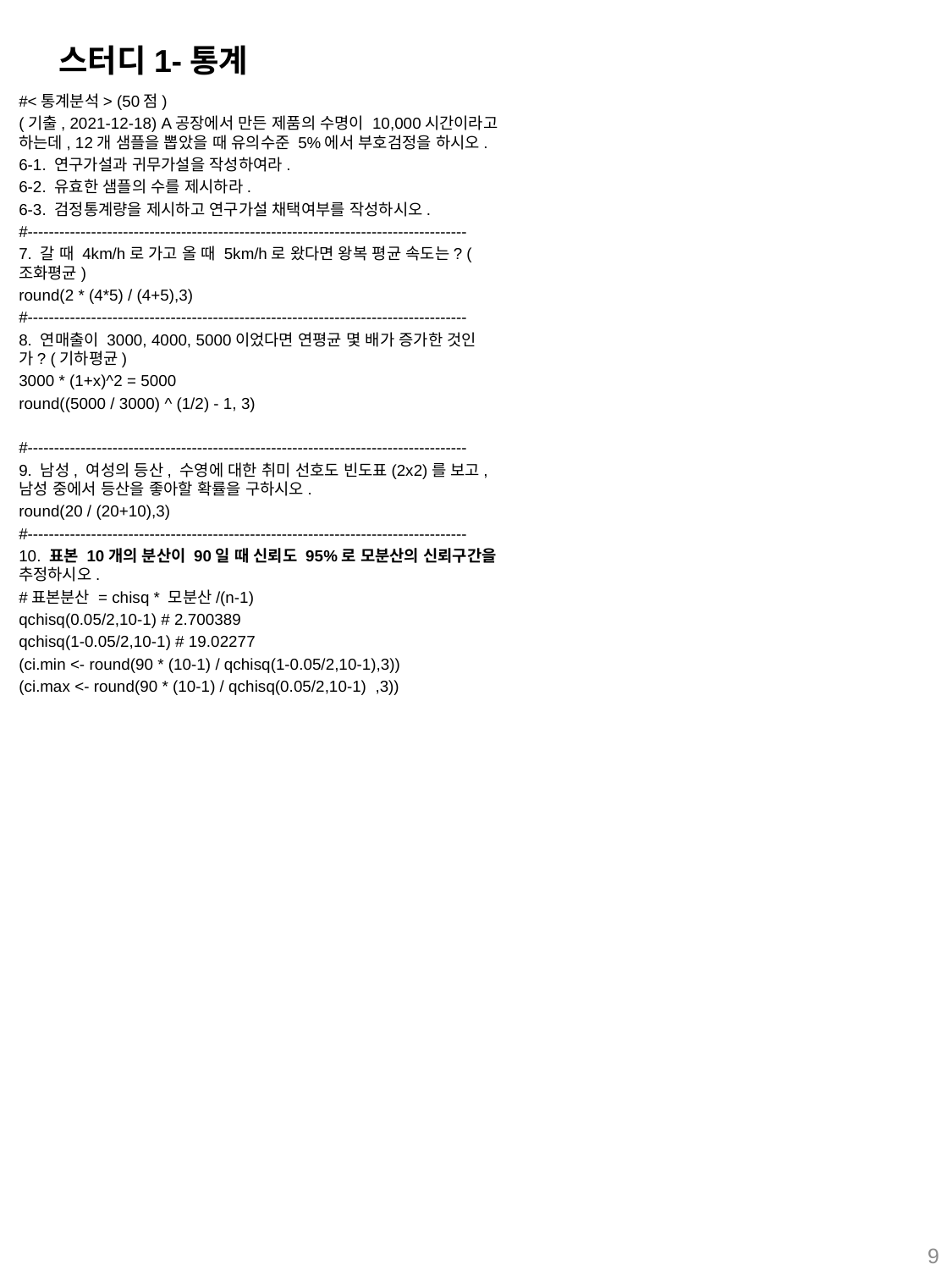

# 스터디1-통계
#<통계분석> (50점)
(기출, 2021-12-18) A공장에서 만든 제품의 수명이 10,000시간이라고 하는데, 12개 샘플을 뽑았을 때 유의수준 5%에서 부호검정을 하시오.
6-1. 연구가설과 귀무가설을 작성하여라.
6-2. 유효한 샘플의 수를 제시하라.
6-3. 검정통계량을 제시하고 연구가설 채택여부를 작성하시오.
#-----------------------------------------------------------------------------------
7. 갈 때 4km/h로 가고 올 때 5km/h로 왔다면 왕복 평균 속도는? (조화평균)
round(2 * (4*5) / (4+5),3)
#-----------------------------------------------------------------------------------
8. 연매출이 3000, 4000, 5000이었다면 연평균 몇 배가 증가한 것인가? (기하평균)
3000 * (1+x)^2 = 5000
round((5000 / 3000) ^ (1/2) - 1, 3)

#-----------------------------------------------------------------------------------
9. 남성, 여성의 등산, 수영에 대한 취미 선호도 빈도표(2x2)를 보고, 남성 중에서 등산을 좋아할 확률을 구하시오.
round(20 / (20+10),3)
#-----------------------------------------------------------------------------------
10. 표본 10개의 분산이 90일 때 신뢰도 95%로 모분산의 신뢰구간을 추정하시오.
#표본분산 = chisq * 모분산/(n-1)
qchisq(0.05/2,10-1) # 2.700389
qchisq(1-0.05/2,10-1) # 19.02277
(ci.min <- round(90 * (10-1) / qchisq(1-0.05/2,10-1),3))
(ci.max <- round(90 * (10-1) / qchisq(0.05/2,10-1)  ,3))
9